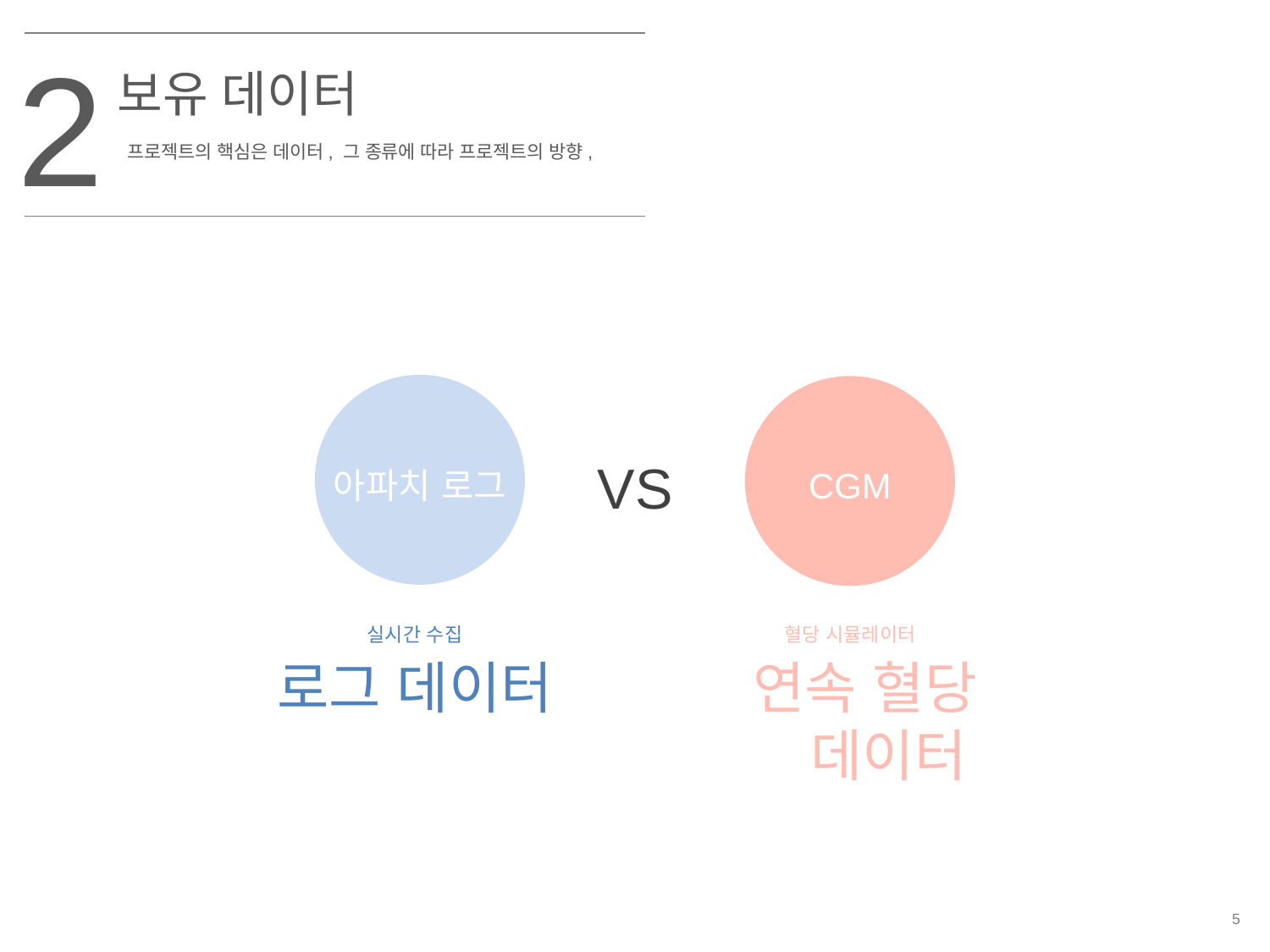

2
보유 데이터
프로젝트의 핵심은 데이터, 그 종류에 따라 프로젝트의 방향,

VS
아파치 로그
CGM
실시간 수집
혈당 시뮬레이터
로그 데이터
연속 혈당 데이터